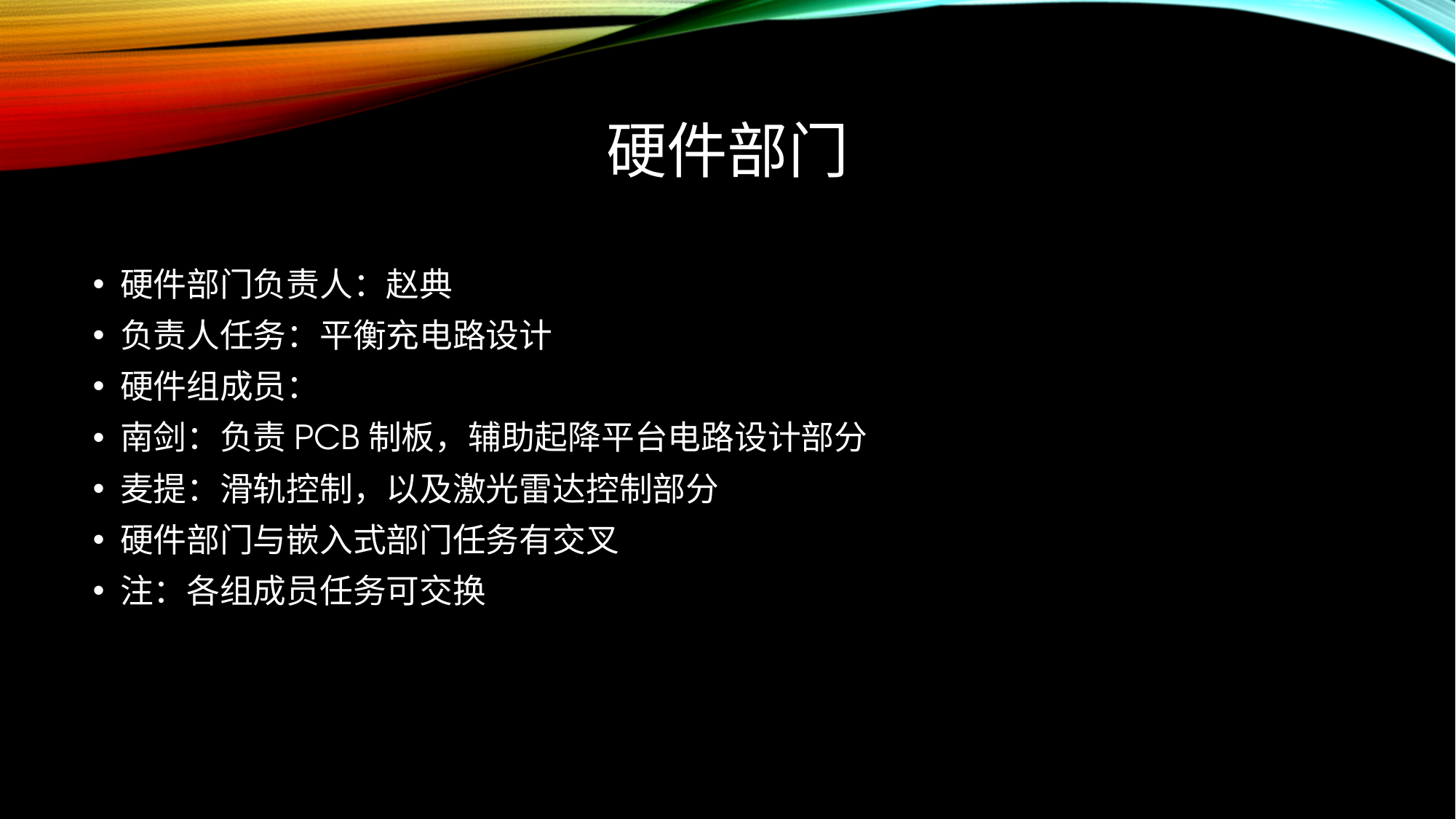

# 硬件部门
硬件部门负责人：赵典
负责人任务：平衡充电路设计
硬件组成员：
南剑：负责PCB制板，辅助起降平台电路设计部分
麦提：滑轨控制，以及激光雷达控制部分
硬件部门与嵌入式部门任务有交叉
注：各组成员任务可交换